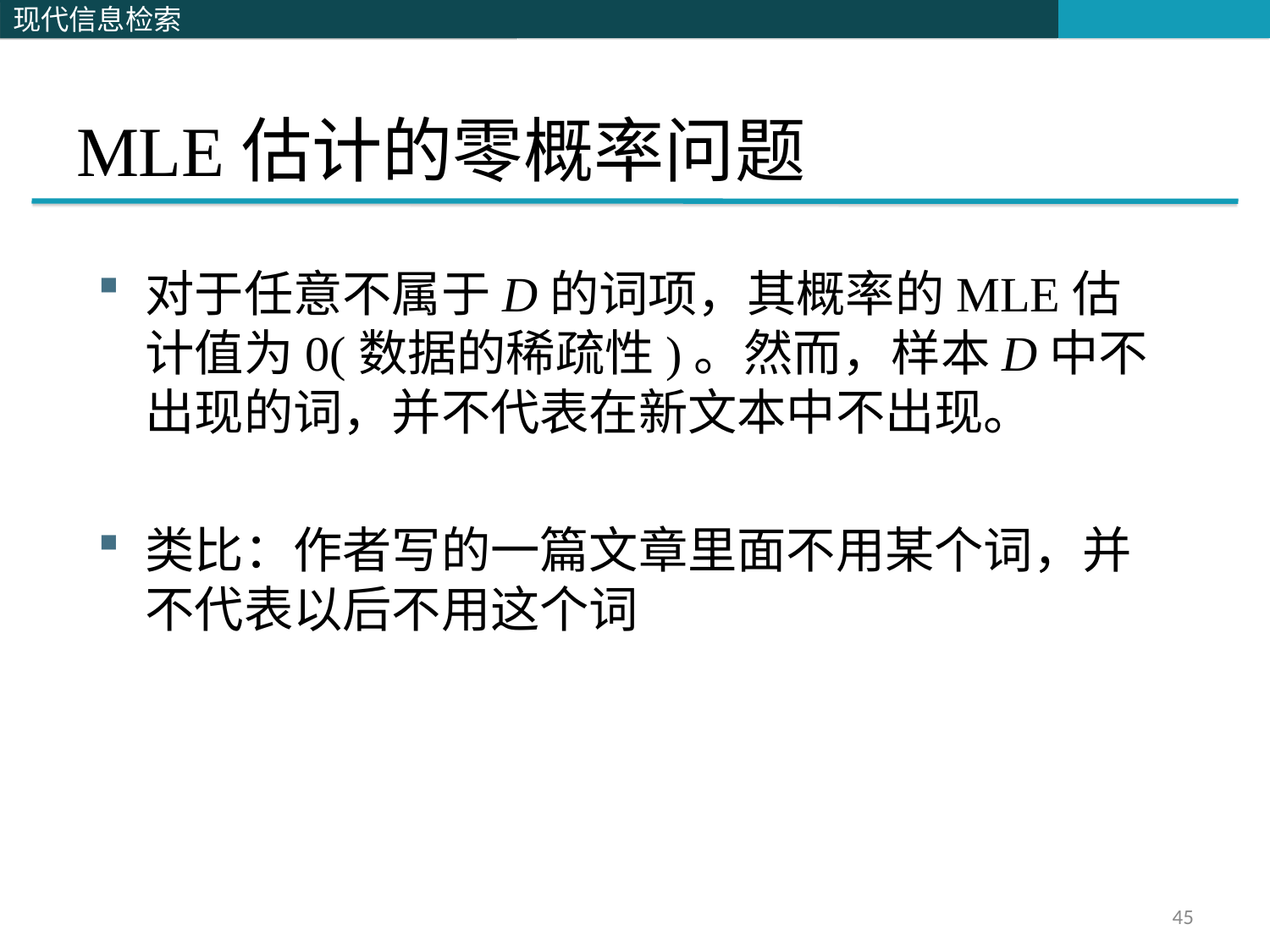

# MLE估计的零概率问题
对于任意不属于D的词项，其概率的MLE估计值为0(数据的稀疏性)。然而，样本D中不出现的词，并不代表在新文本中不出现。

类比：作者写的一篇文章里面不用某个词，并不代表以后不用这个词
45